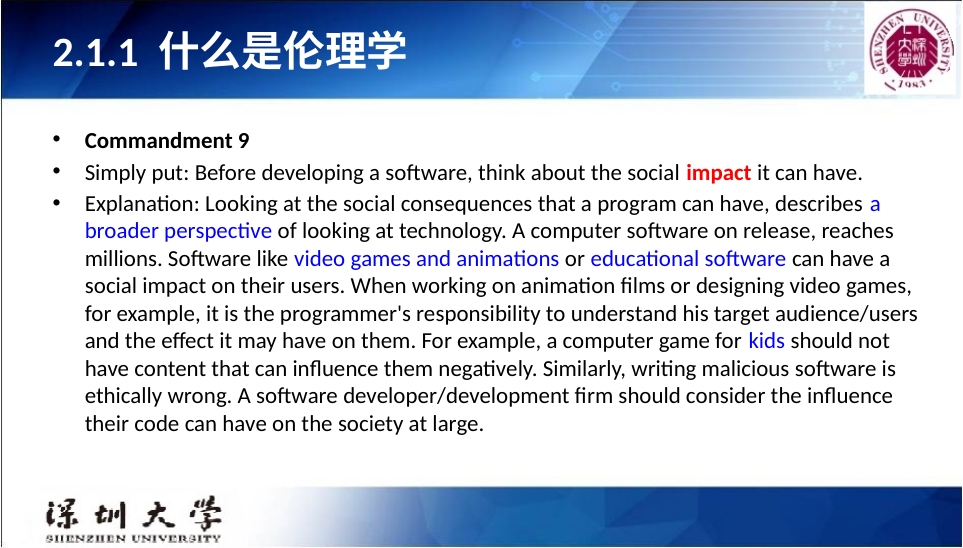

# 2.1.1 什么是伦理学
Commandment 9
Simply put: Before developing a software, think about the social impact it can have.
Explanation: Looking at the social consequences that a program can have, describes a broader perspective of looking at technology. A computer software on release, reaches millions. Software like video games and animations or educational software can have a social impact on their users. When working on animation films or designing video games, for example, it is the programmer's responsibility to understand his target audience/users and the effect it may have on them. For example, a computer game for kids should not have content that can influence them negatively. Similarly, writing malicious software is ethically wrong. A software developer/development firm should consider the influence their code can have on the society at large.
53